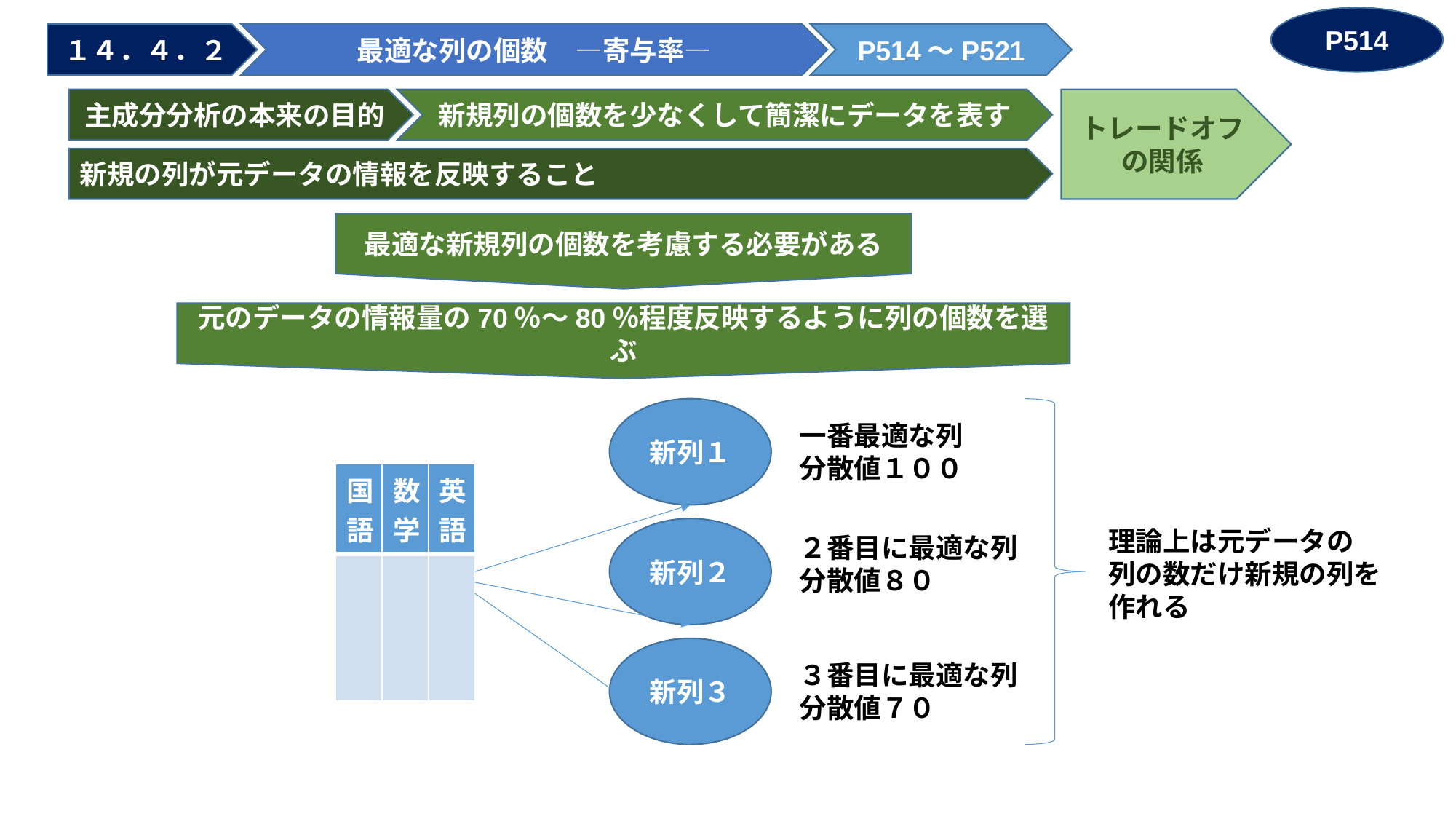

P514
１４．４．２
最適な列の個数　―寄与率―
P514～P521
主成分分析の本来の目的
新規列の個数を少なくして簡潔にデータを表す
トレードオフの関係
新規の列が元データの情報を反映すること
最適な新規列の個数を考慮する必要がある
元のデータの情報量の70％～80％程度反映するように列の個数を選ぶ
新列１

一番最適な列
分散値１００
| 国語 | 数学 | 英語 |
| --- | --- | --- |
|  |  |  |
新列２
理論上は元データの
列の数だけ新規の列を作れる
２番目に最適な列
分散値８０
新列３
３番目に最適な列
分散値７０